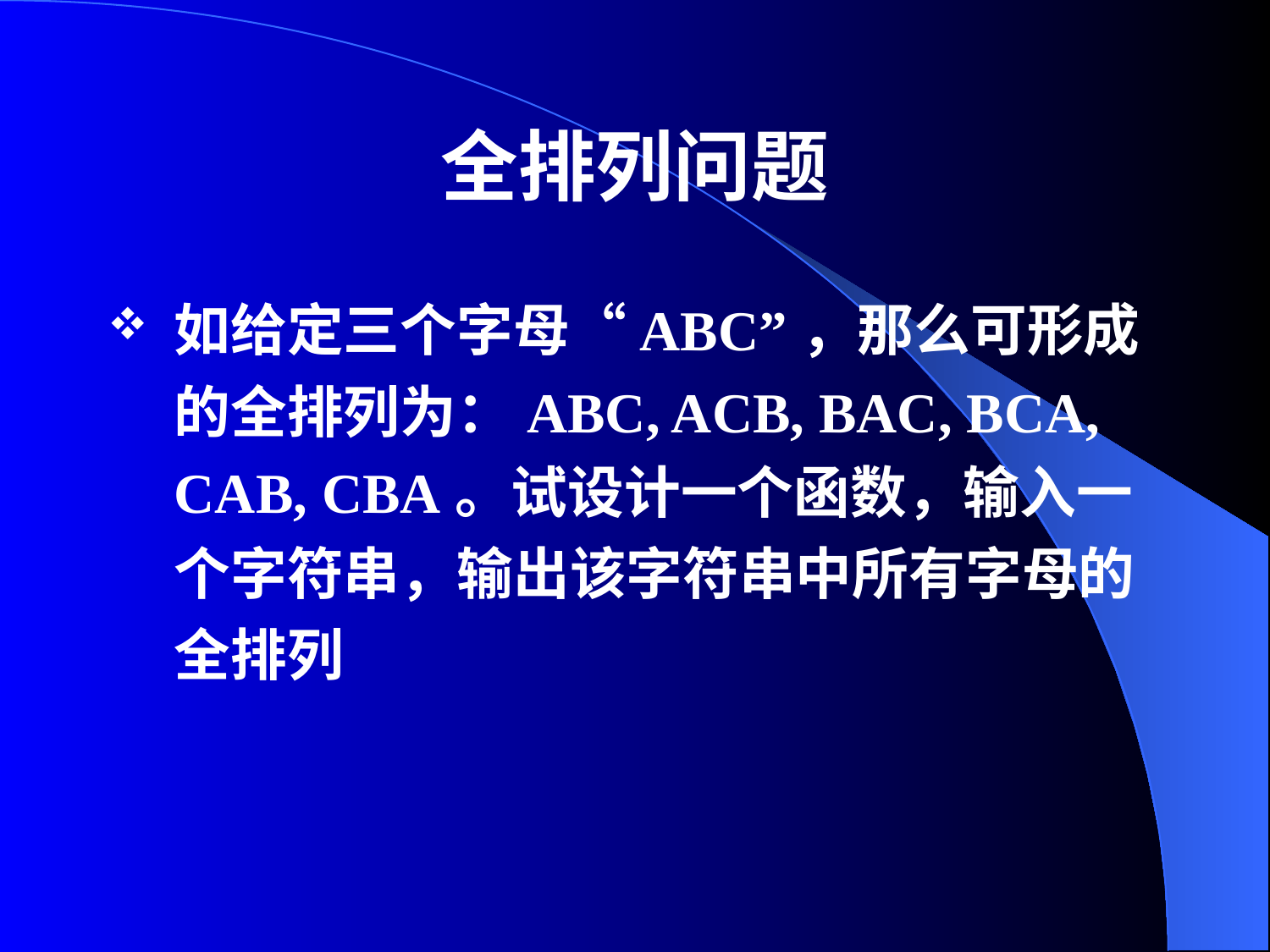

# 全排列问题
如给定三个字母“ABC”，那么可形成的全排列为：ABC, ACB, BAC, BCA, CAB, CBA。试设计一个函数，输入一个字符串，输出该字符串中所有字母的全排列